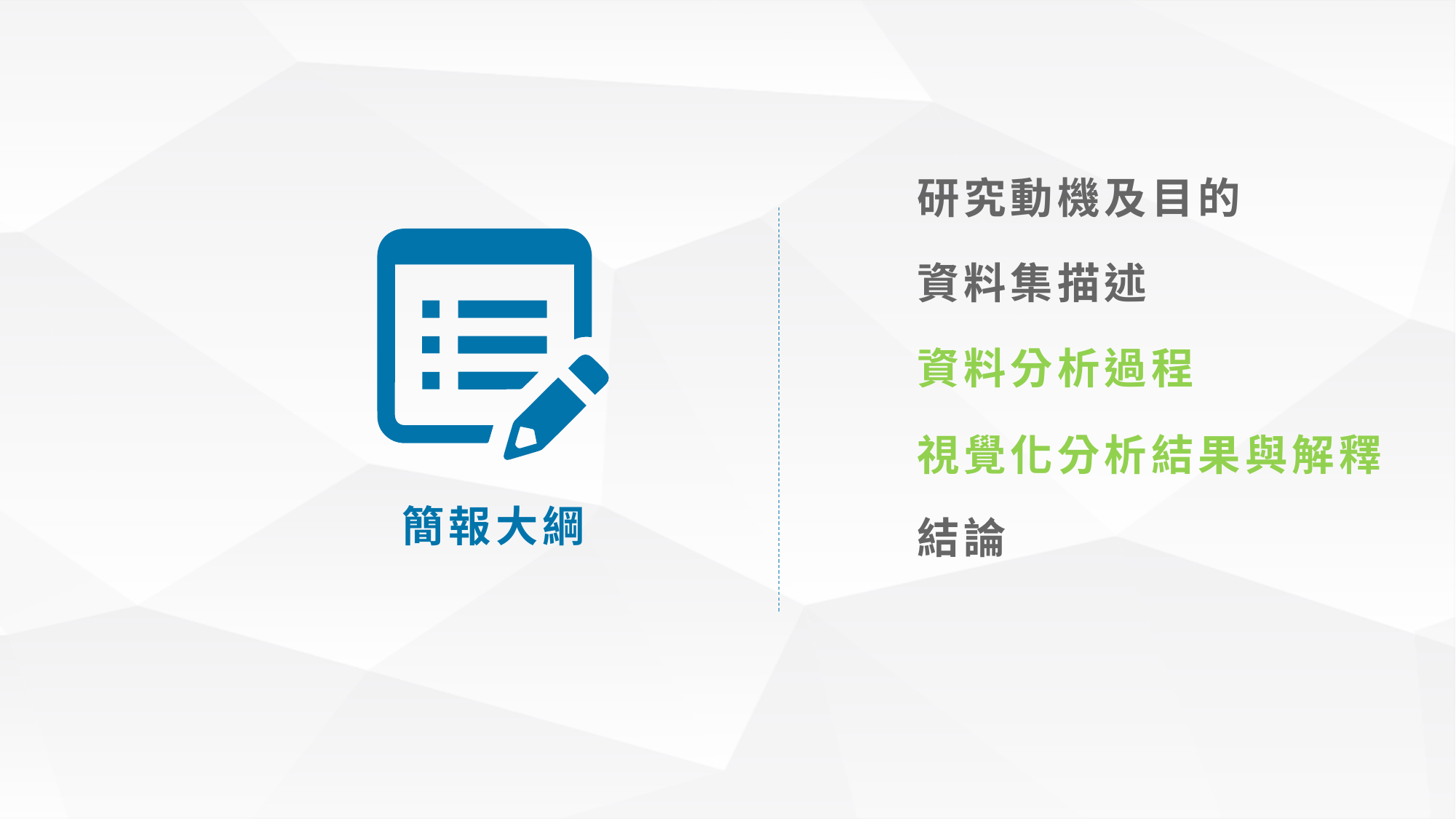

研究動機及目的

資料集描述
資料分析過程
視覺化分析結果與解釋
簡報大綱
結論